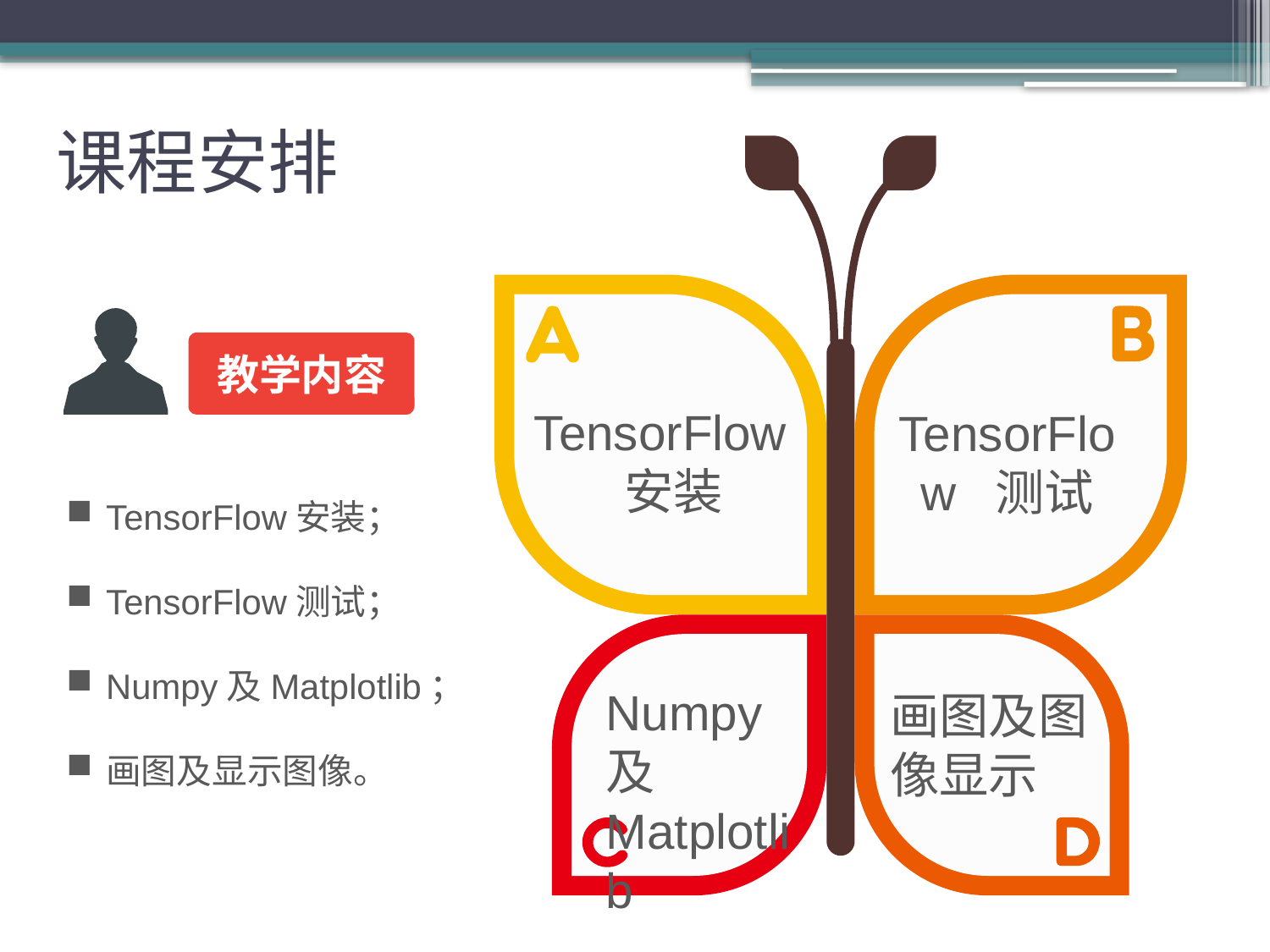

# 课程安排

TensorFlow  安装
TensorFlow  测试
Numpy及
Matplotlib
画图及图像显示

教学内容
TensorFlow安装；
TensorFlow测试；
Numpy及Matplotlib；
画图及显示图像。